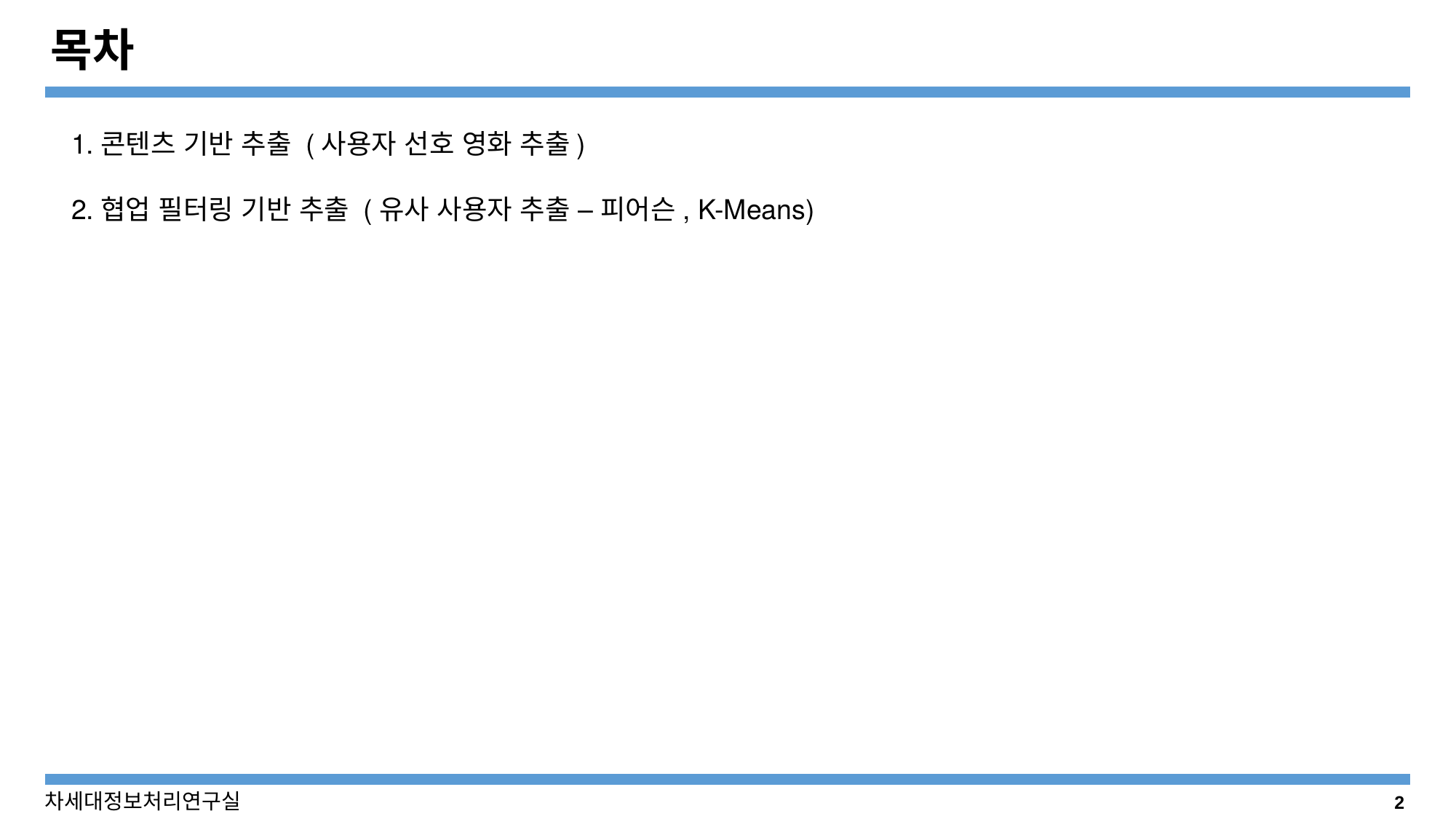

# 목차

1.콘텐츠 기반 추출 (사용자 선호 영화 추출)

2.협업 필터링 기반 추출 (유사 사용자 추출 – 피어슨, K-Means)
2